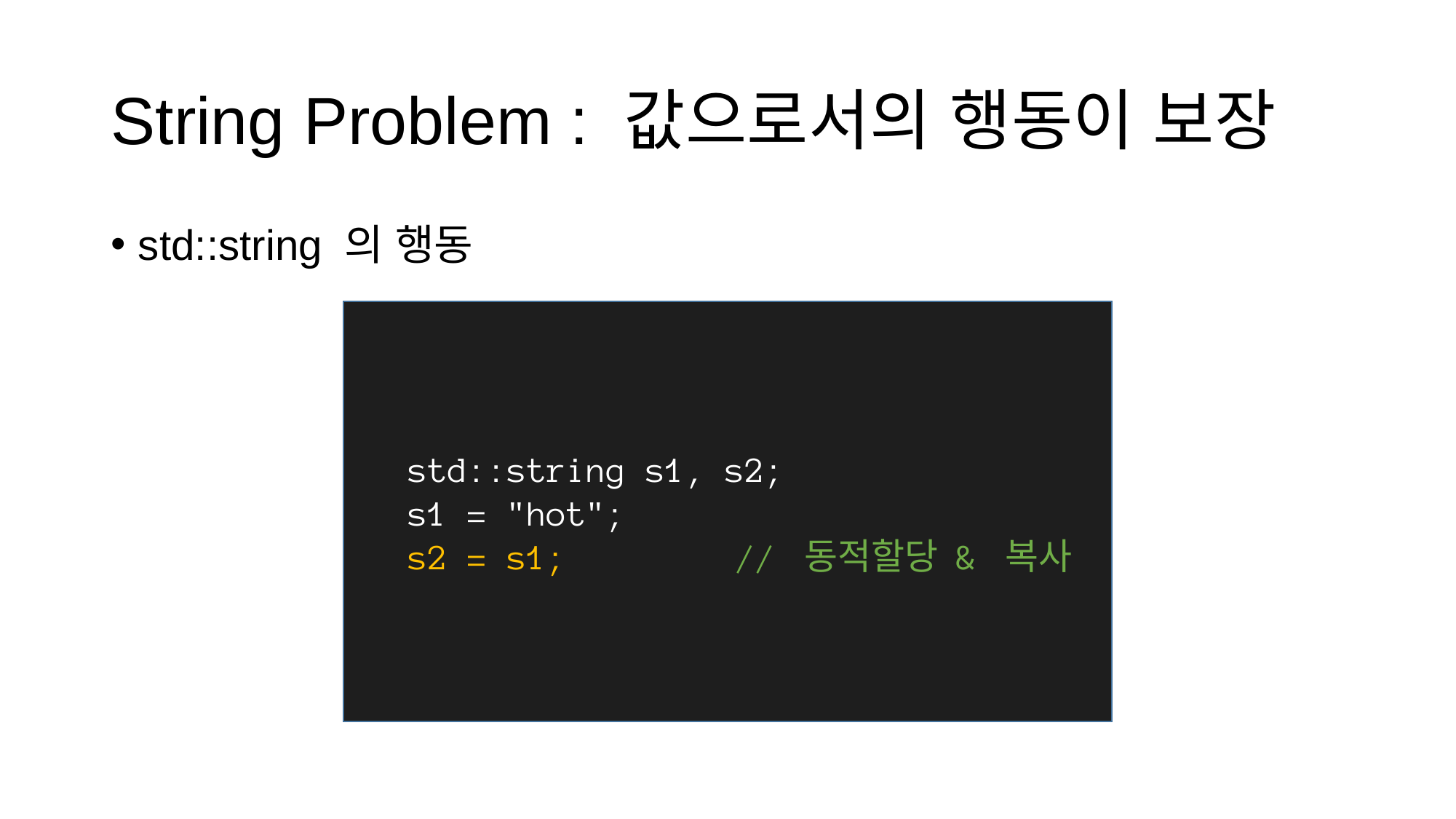

# String Problem : 값으로서의 행동이 보장
std::string 의 행동
std::string s1, s2;
s1 = "hot";
s2 = s1;		// 동적할당 & 복사